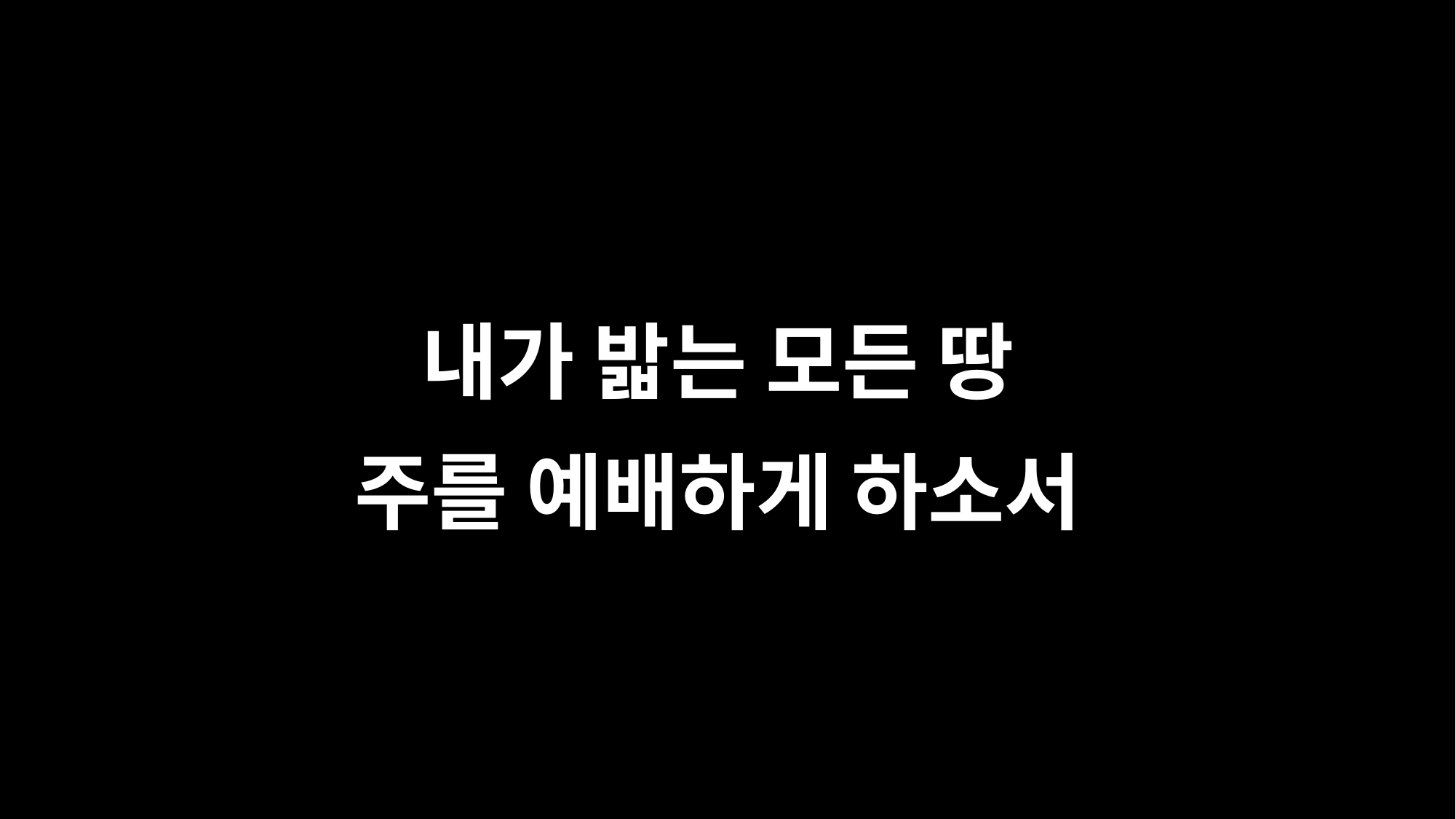

내가 밟는 모든 땅
주를 예배하게 하소서